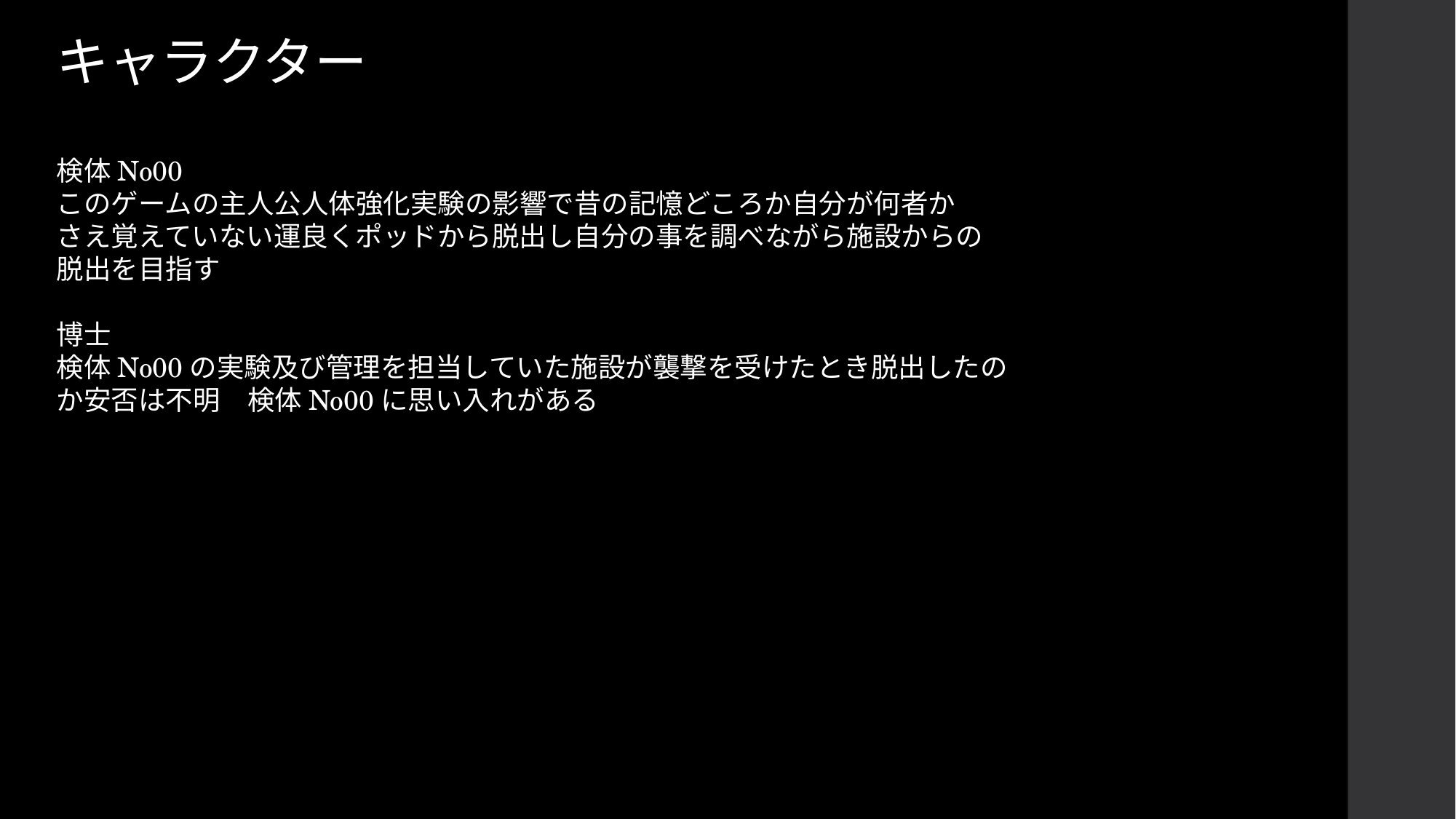

# キャラクター
検体No00
このゲームの主人公人体強化実験の影響で昔の記憶どころか自分が何者か
さえ覚えていない運良くポッドから脱出し自分の事を調べながら施設からの脱出を目指す

博士
検体No00の実験及び管理を担当していた施設が襲撃を受けたとき脱出したのか安否は不明　検体No00に思い入れがある